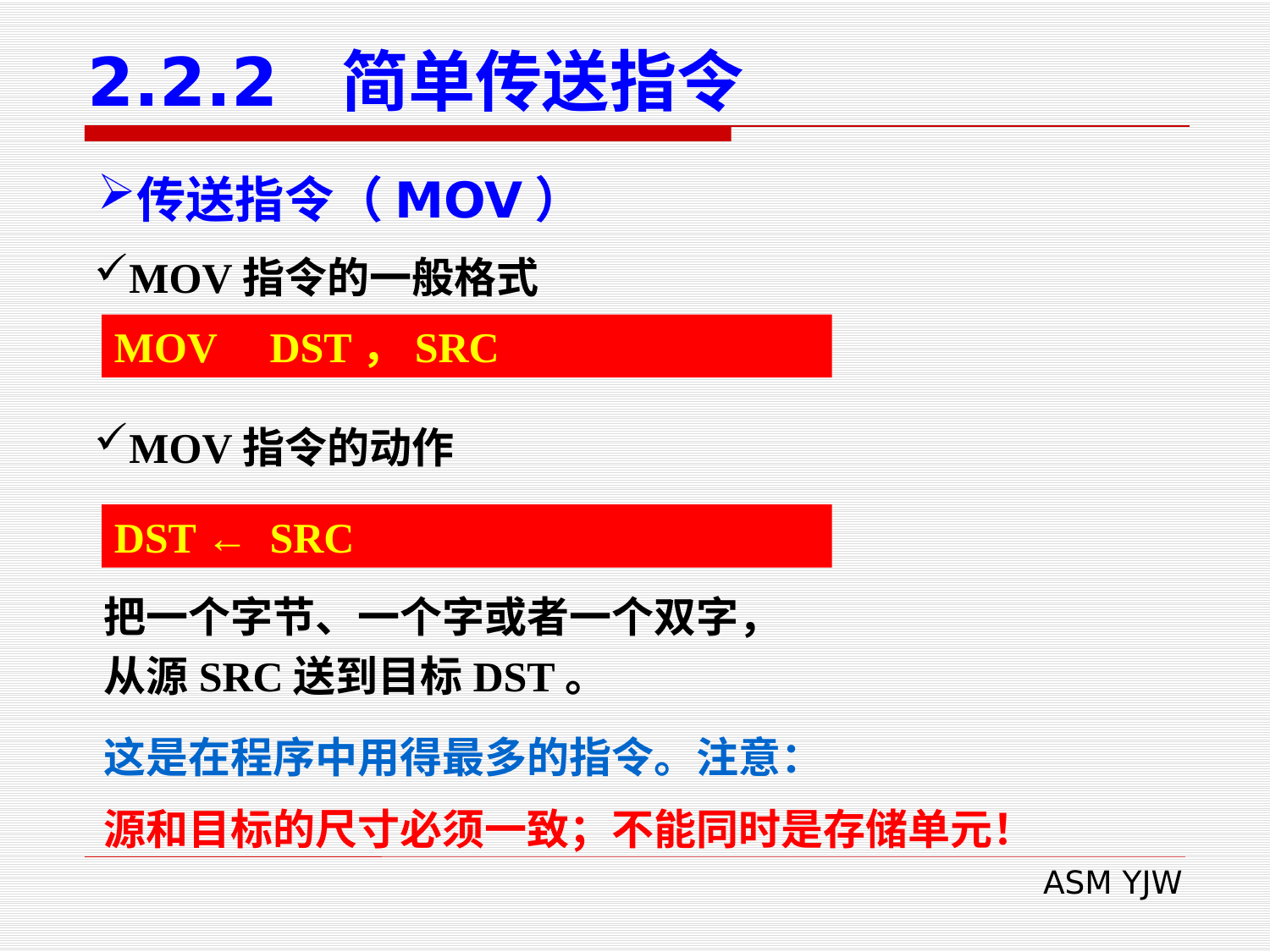

# 2.2.2  简单传送指令
传送指令（MOV）
MOV指令的一般格式
MOV     DST，SRC
MOV指令的动作
DST ←  SRC
把一个字节、一个字或者一个双字，
从源SRC送到目标DST。
这是在程序中用得最多的指令。注意：
源和目标的尺寸必须一致；不能同时是存储单元！